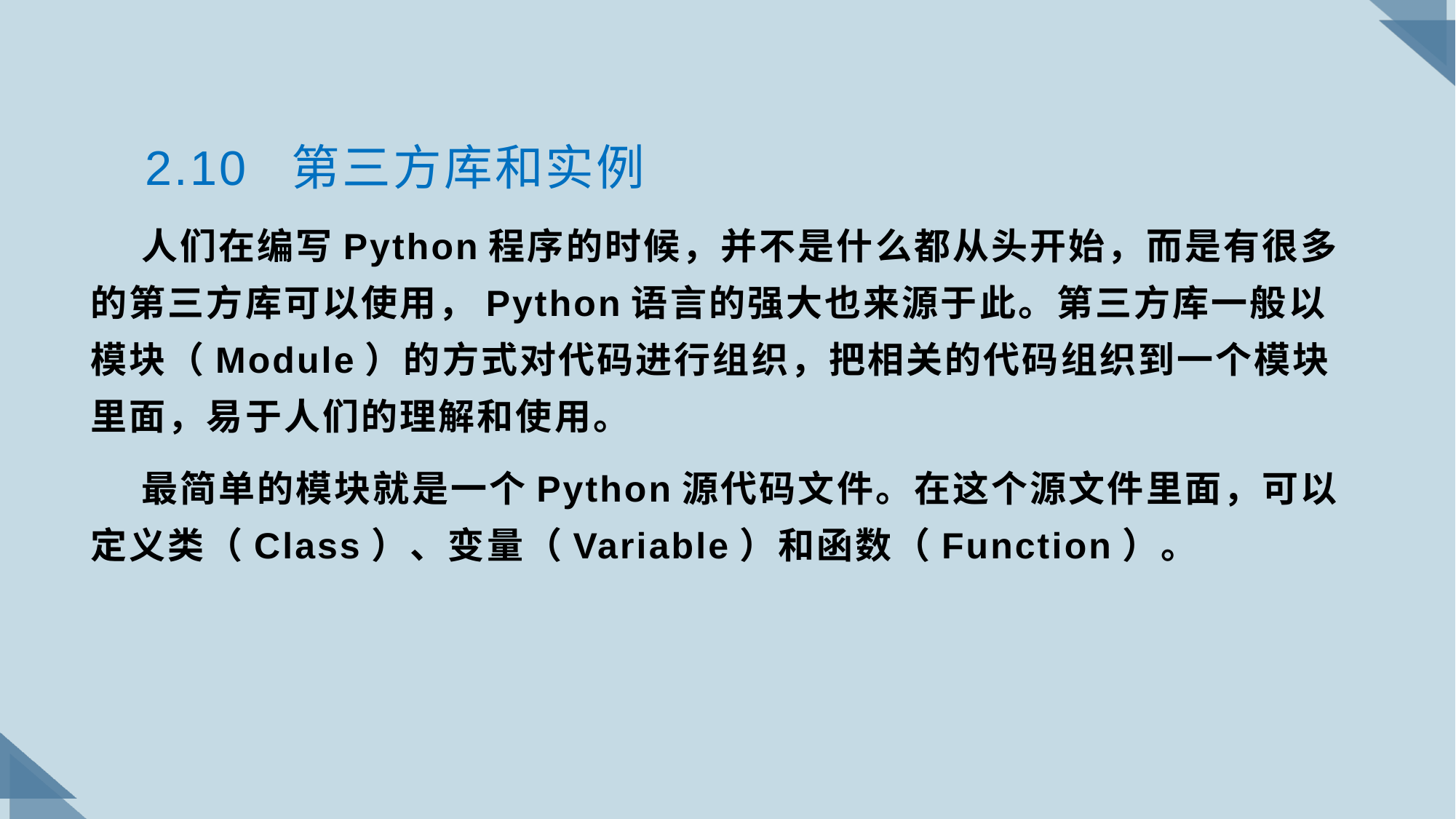

2.10  第三方库和实例
    人们在编写Python程序的时候，并不是什么都从头开始，而是有很多的第三方库可以使用，Python语言的强大也来源于此。第三方库一般以模块（Module）的方式对代码进行组织，把相关的代码组织到一个模块里面，易于人们的理解和使用。
    最简单的模块就是一个Python源代码文件。在这个源文件里面，可以定义类（Class）、变量（Variable）和函数（Function）。